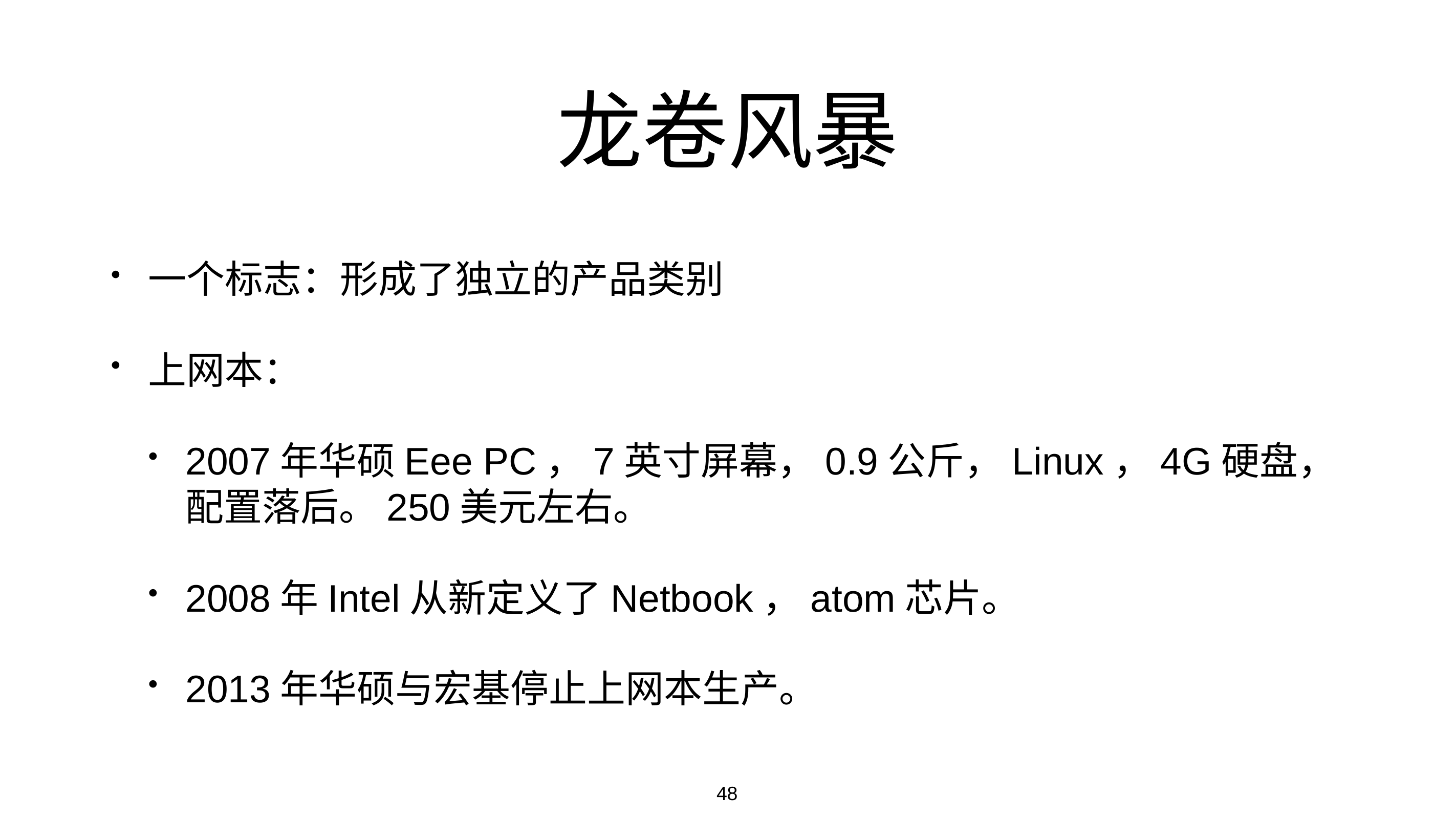

# 龙卷风暴
一个标志：形成了独立的产品类别
上网本：
2007年华硕Eee PC，7英寸屏幕，0.9公斤，Linux，4G硬盘，配置落后。250美元左右。
2008年Intel从新定义了Netbook，atom芯片。
2013年华硕与宏基停止上网本生产。
48